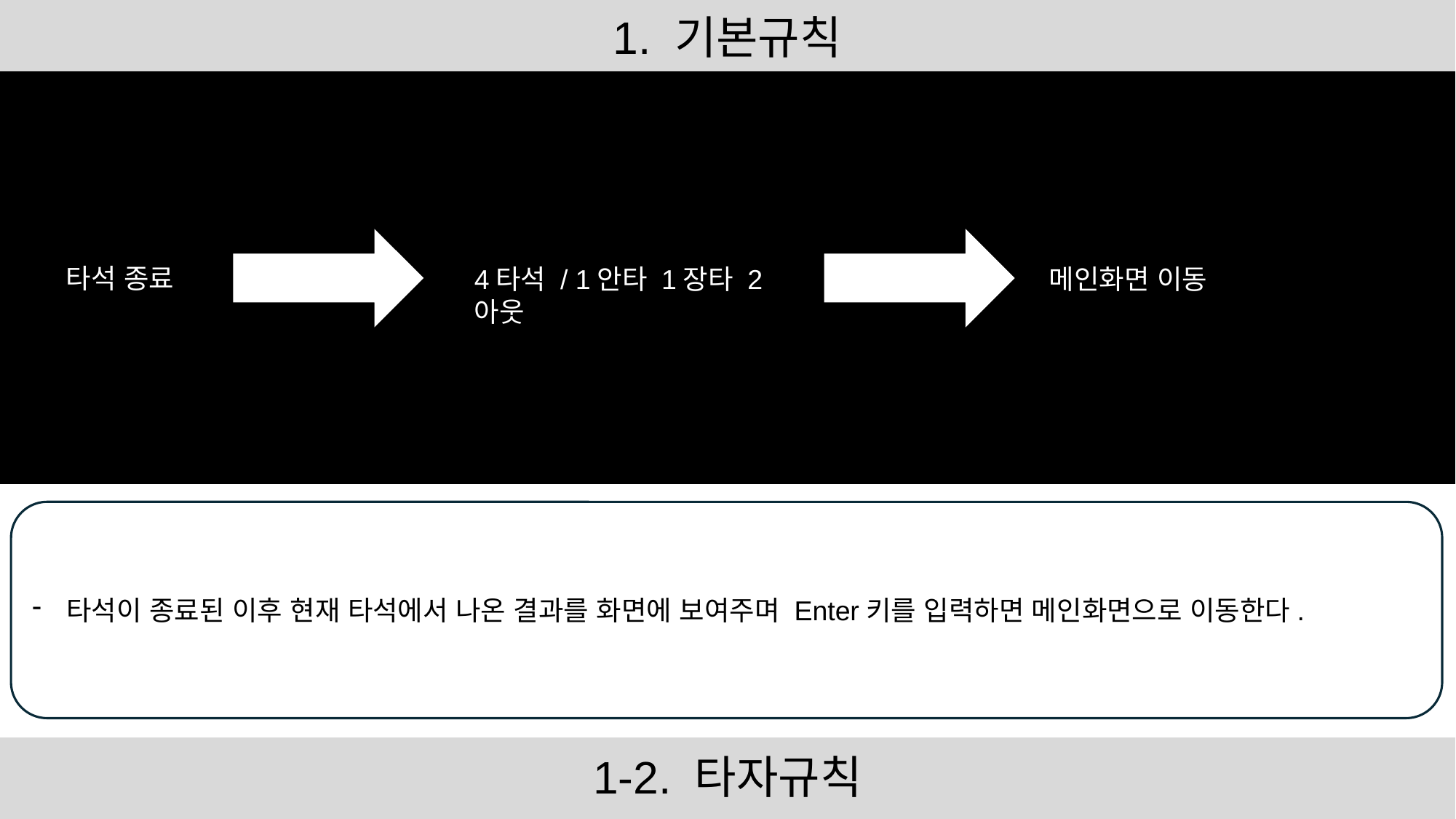

# 1. 기본규칙

타석 종료
4타석 / 1안타 1장타 2아웃
메인화면 이동
타석이 종료된 이후 현재 타석에서 나온 결과를 화면에 보여주며 Enter키를 입력하면 메인화면으로 이동한다.
1-2. 타자규칙